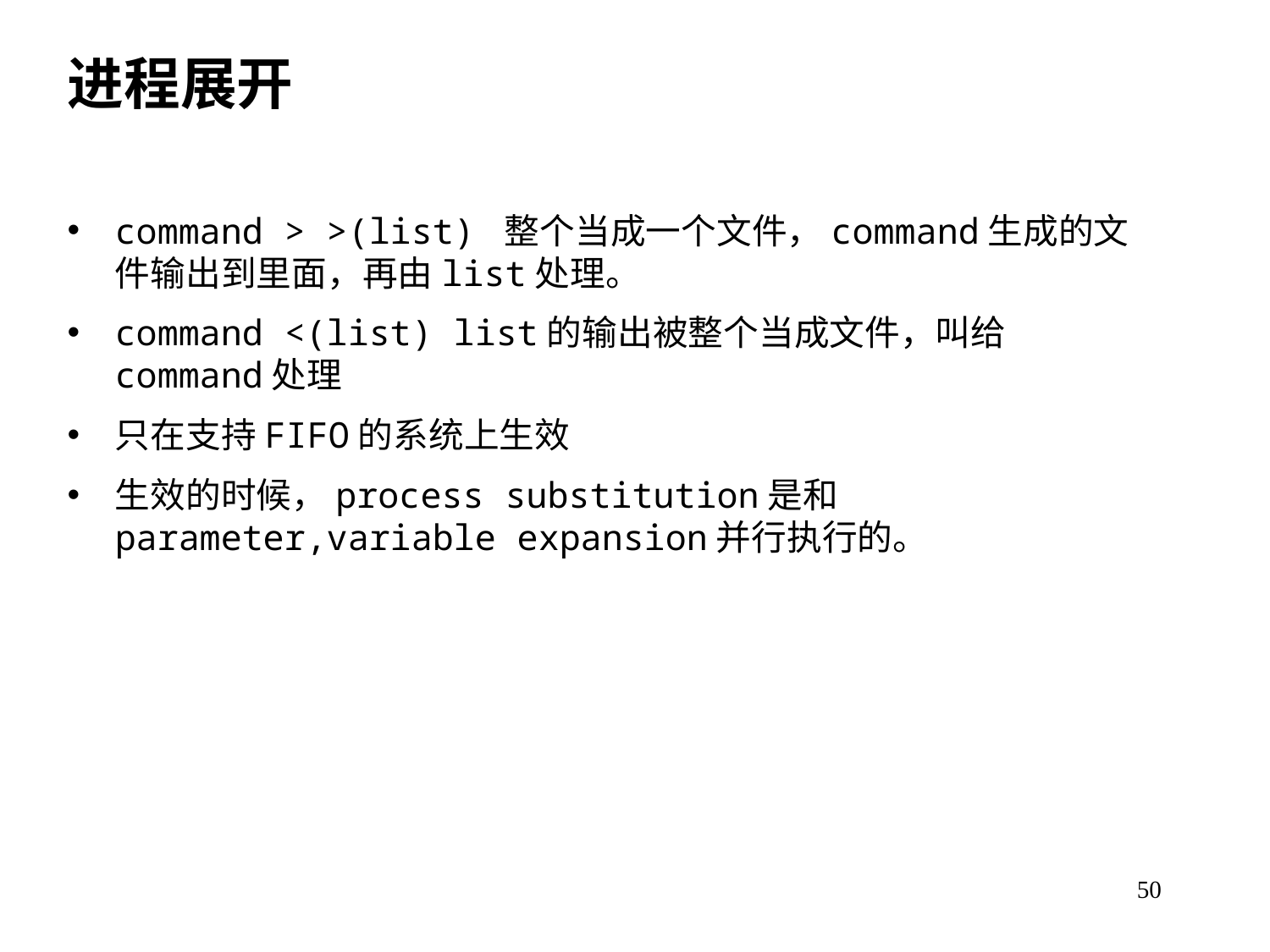

进程展开
command > >(list) 整个当成一个文件，command生成的文件输出到里面，再由list处理。
command <(list) list的输出被整个当成文件，叫给 command处理
只在支持FIFO的系统上生效
生效的时候，process substitution是和parameter,variable expansion并行执行的。
50